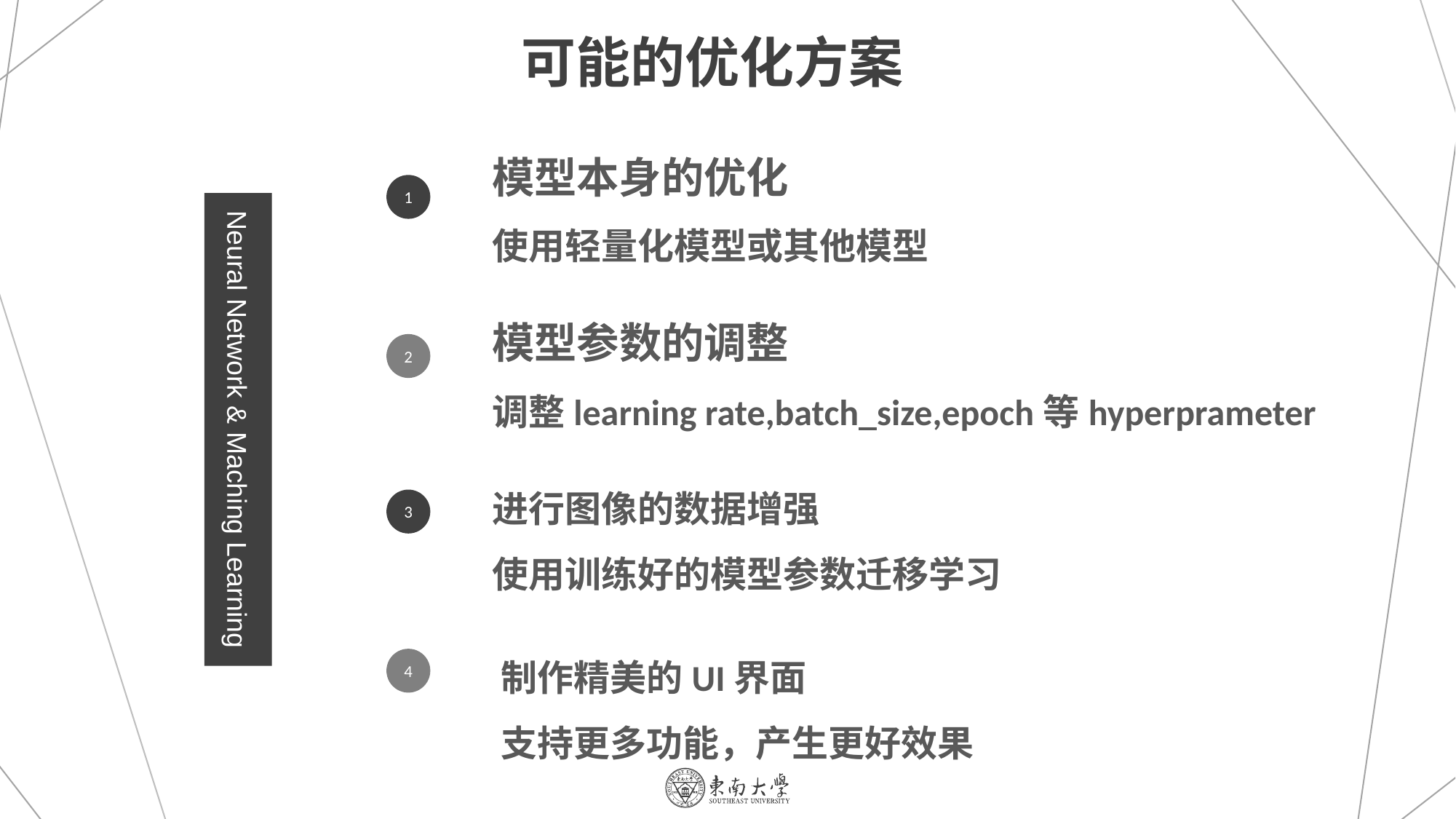

可能的优化方案

模型本身的优化
使用轻量化模型或其他模型
1
Neural Network & Maching Learning
模型参数的调整
调整learning rate,batch_size,epoch等hyperprameter
2
进行图像的数据增强
使用训练好的模型参数迁移学习
3
制作精美的UI界面
支持更多功能，产生更好效果
4